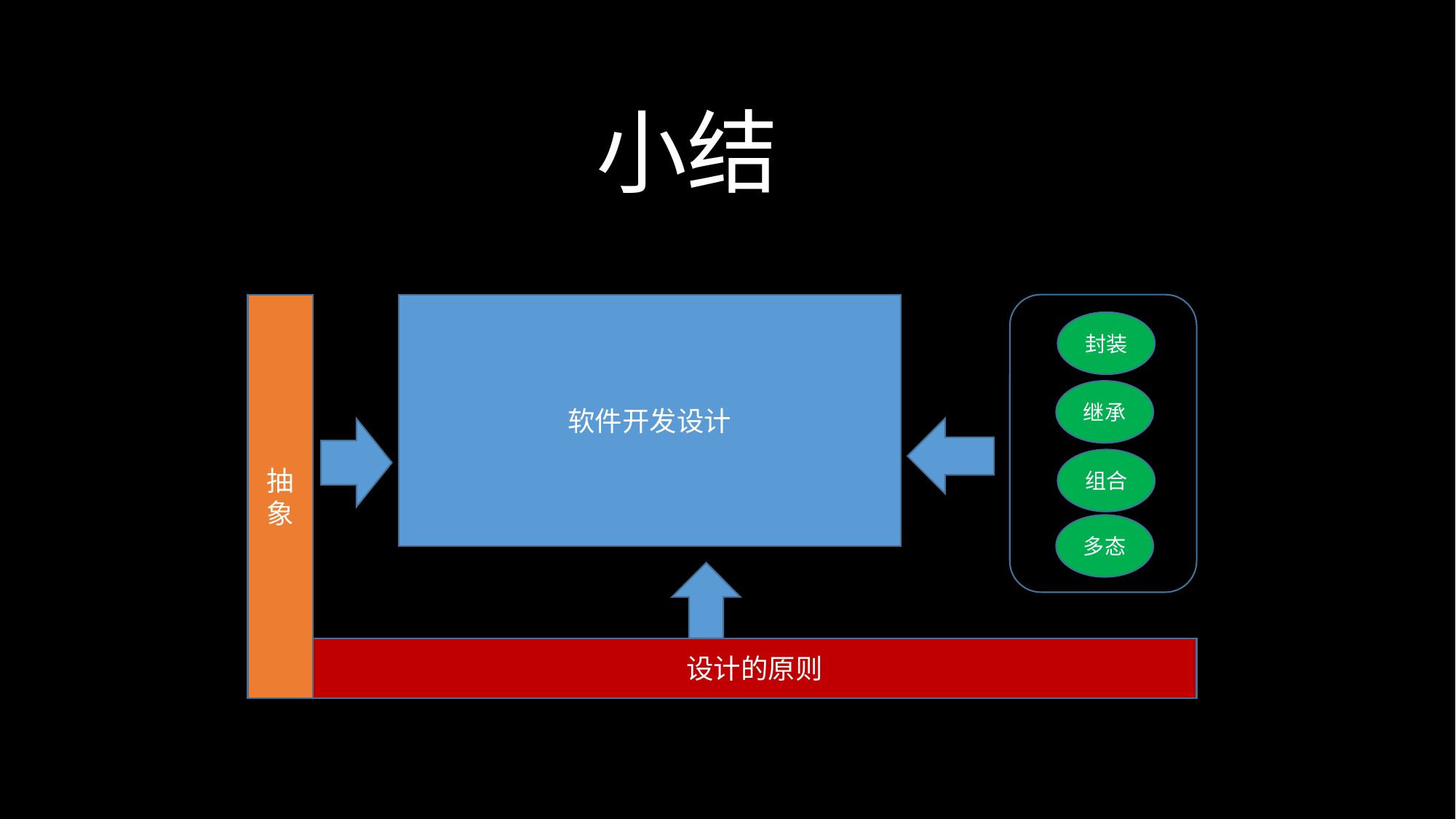

小结
抽象
软件开发设计

封装
继承

组合
多态

设计的原则